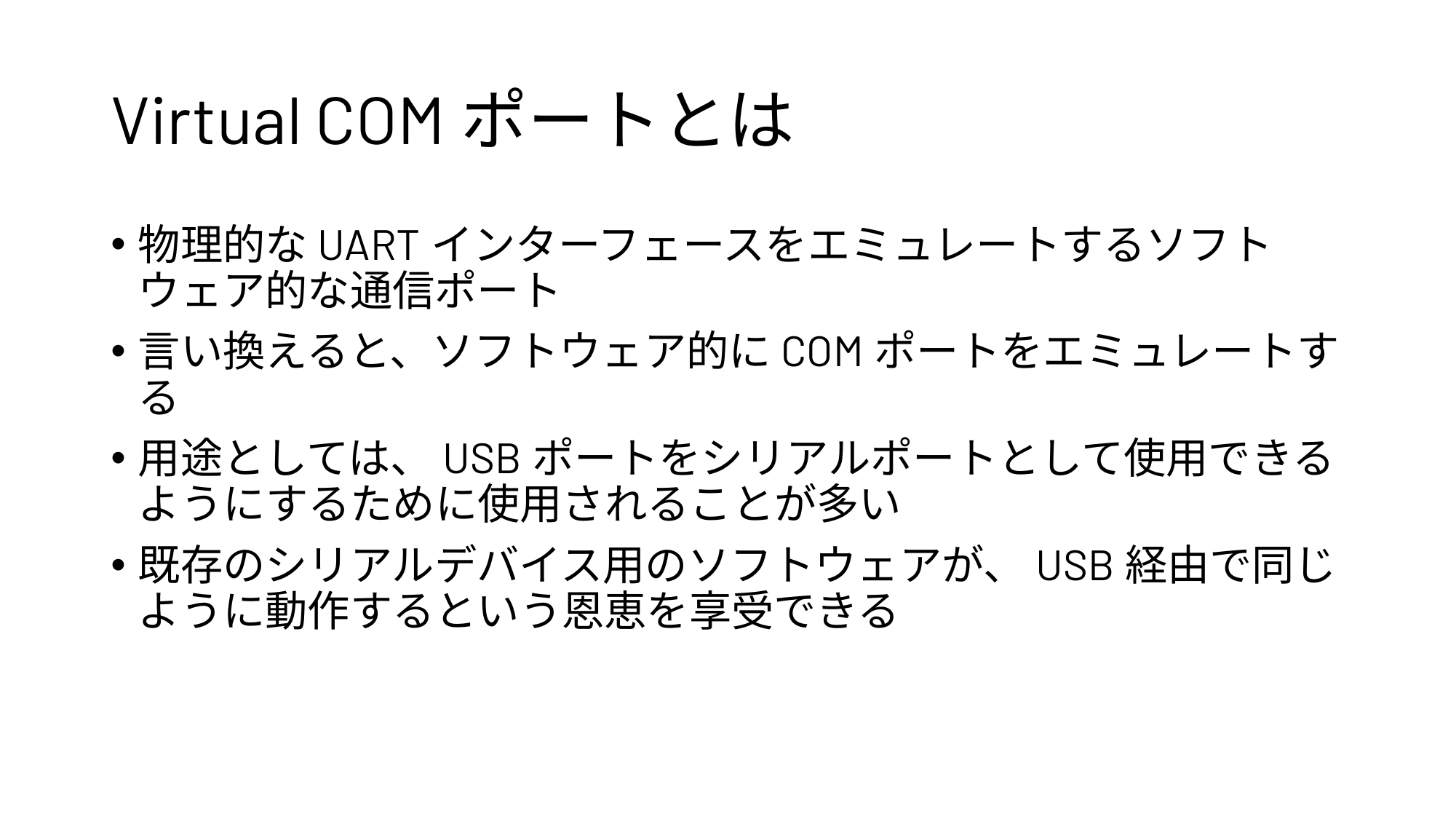

# Virtual COMポートとは
物理的なUARTインターフェースをエミュレートするソフトウェア的な通信ポート
言い換えると、ソフトウェア的にCOMポートをエミュレートする
用途としては、USBポートをシリアルポートとして使用できるようにするために使用されることが多い
既存のシリアルデバイス用のソフトウェアが、USB経由で同じように動作するという恩恵を享受できる